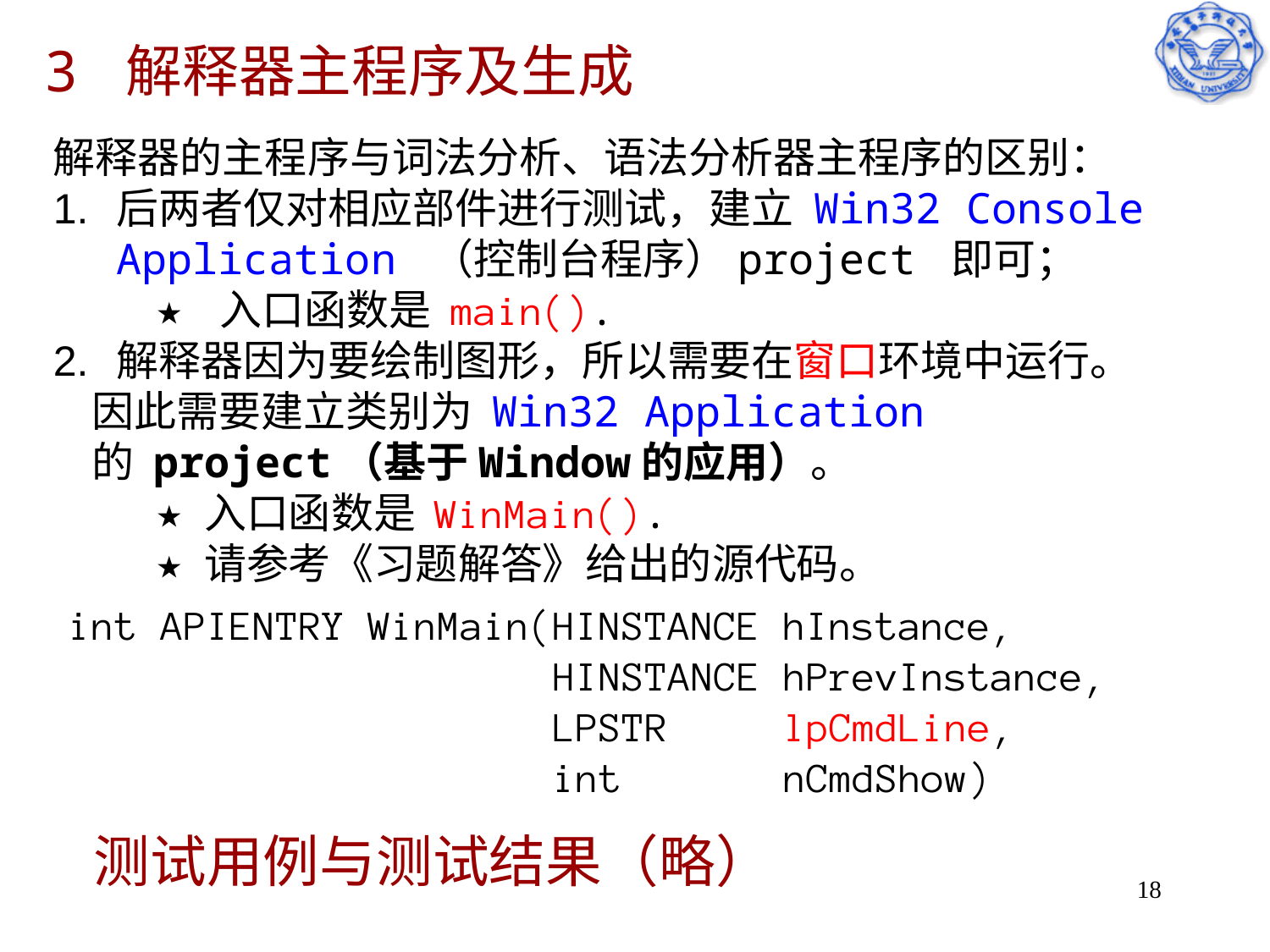

# 3 解释器主程序及生成
解释器的主程序与词法分析、语法分析器主程序的区别：
后两者仅对相应部件进行测试，建立 Win32 Console Application （控制台程序）project 即可；
入口函数是 main().
解释器因为要绘制图形，所以需要在窗口环境中运行。
   因此需要建立类别为 Win32 Application
   的 project（基于Window的应用）。
入口函数是 WinMain().
请参考《习题解答》给出的源代码。
int APIENTRY WinMain(HINSTANCE hInstance,
                     HINSTANCE hPrevInstance,
                     LPSTR     lpCmdLine,
                     int       nCmdShow)
测试用例与测试结果（略）
18